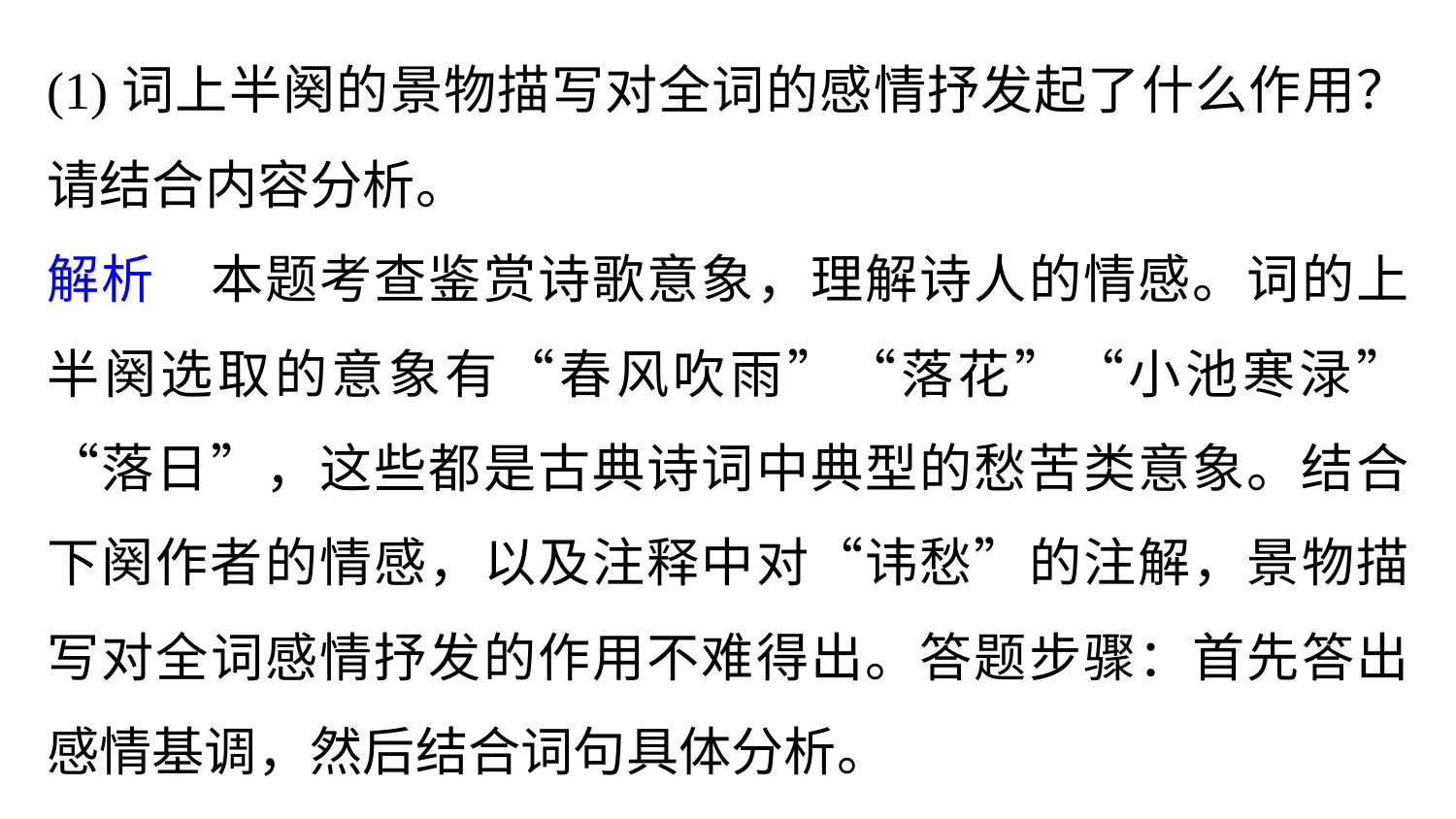

(1)词上半阕的景物描写对全词的感情抒发起了什么作用？请结合内容分析。
解析　本题考查鉴赏诗歌意象，理解诗人的情感。词的上半阕选取的意象有“春风吹雨”“落花”“小池寒渌”“落日”，这些都是古典诗词中典型的愁苦类意象。结合下阕作者的情感，以及注释中对“讳愁”的注解，景物描写对全词感情抒发的作用不难得出。答题步骤：首先答出感情基调，然后结合词句具体分析。